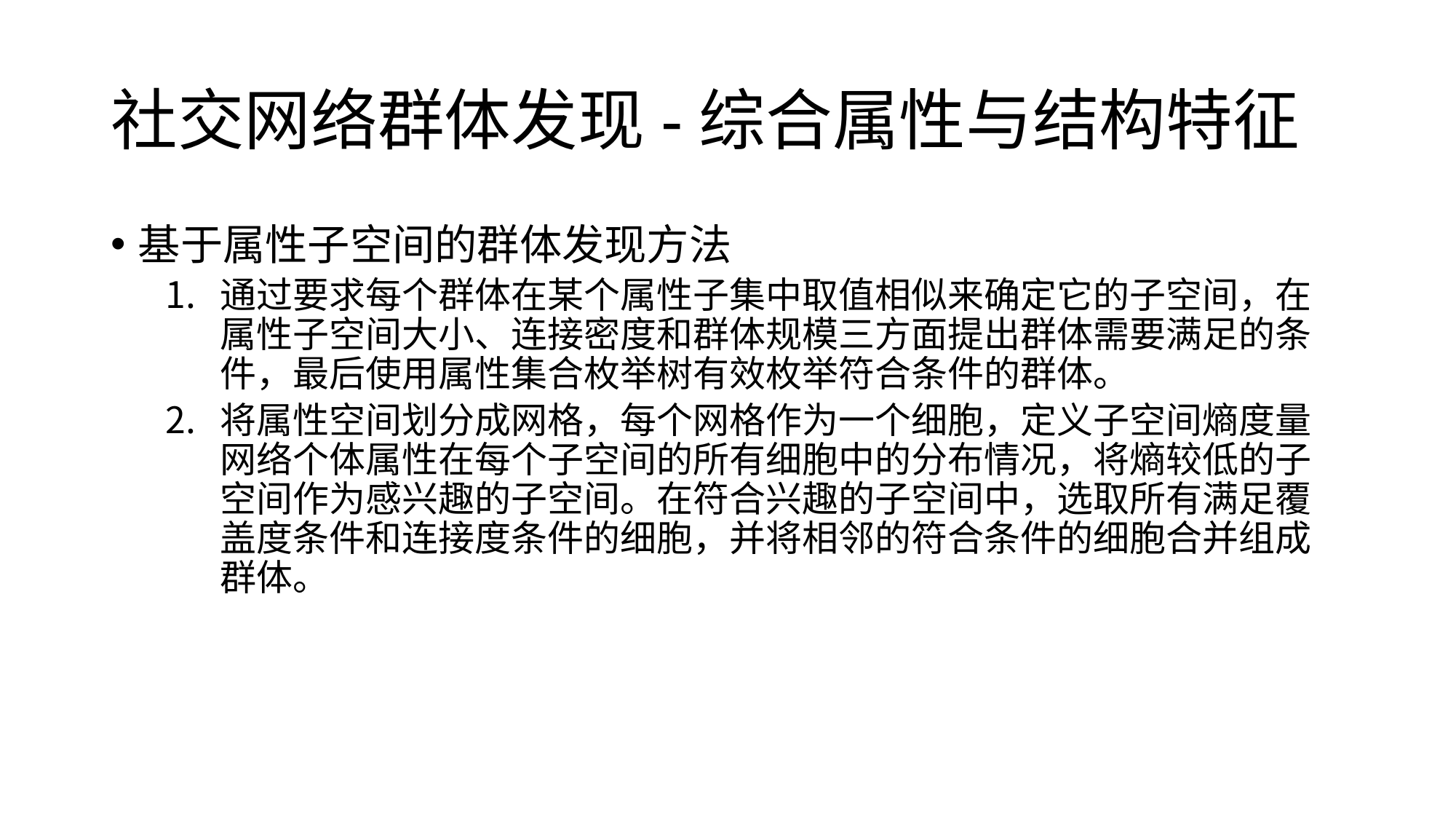

# 社交网络群体发现-综合属性与结构特征
基于属性子空间的群体发现方法
通过要求每个群体在某个属性子集中取值相似来确定它的子空间，在属性子空间大小、连接密度和群体规模三方面提出群体需要满足的条件，最后使用属性集合枚举树有效枚举符合条件的群体。
将属性空间划分成网格，每个网格作为一个细胞，定义子空间熵度量网络个体属性在每个子空间的所有细胞中的分布情况，将熵较低的子空间作为感兴趣的子空间。在符合兴趣的子空间中，选取所有满足覆盖度条件和连接度条件的细胞，并将相邻的符合条件的细胞合并组成群体。